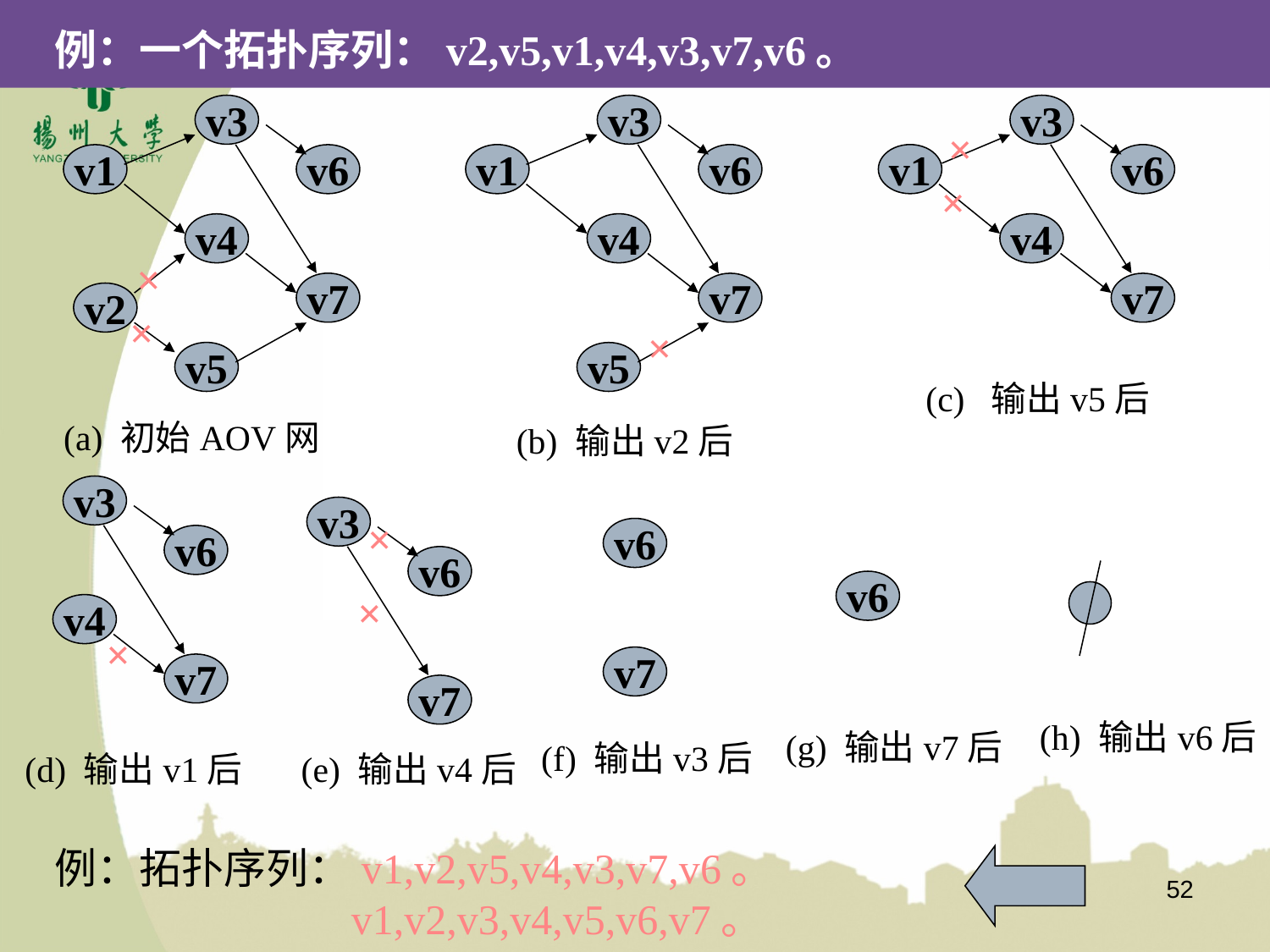

例：一个拓扑序列：v2,v5,v1,v4,v3,v7,v6。
v3

v1

v6

v4

v7
v2

v5
 (a) 初始AOV网
v3

v1

v6

v4

v7

v5
 (b) 输出v2后
v3

v1

v6

v4

v7
 (c)  输出v5后
×
×
×
×
×
v3

v6
v4

v7
(d) 输出v1后
v3

v6
v7
(e) 输出v4后
×
v6
v7
(f) 输出v3后

(h) 输出v6后

v6
(g) 输出v7后
×
×
例：拓扑序列：v1,v2,v5,v4,v3,v7,v6。
                            v1,v2,v3,v4,v5,v6,v7。

52